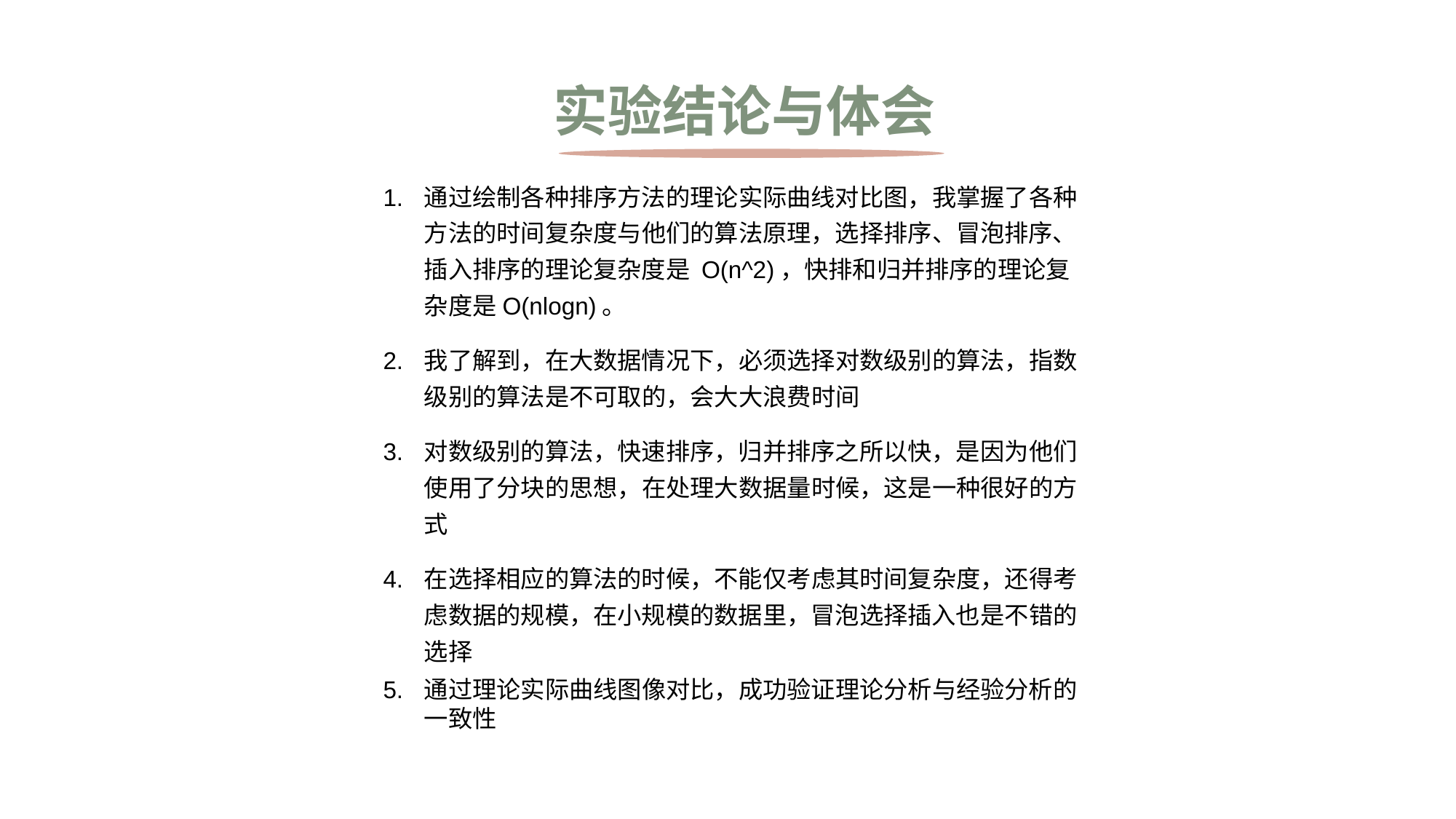

实验结论与体会

通过绘制各种排序方法的理论实际曲线对比图，我掌握了各种方法的时间复杂度与他们的算法原理，选择排序、冒泡排序、插入排序的理论复杂度是 O(n^2)，快排和归并排序的理论复杂度是O(nlogn)。
我了解到，在大数据情况下，必须选择对数级别的算法，指数级别的算法是不可取的，会大大浪费时间
对数级别的算法，快速排序，归并排序之所以快，是因为他们使用了分块的思想，在处理大数据量时候，这是一种很好的方式
在选择相应的算法的时候，不能仅考虑其时间复杂度，还得考虑数据的规模，在小规模的数据里，冒泡选择插入也是不错的选择
通过理论实际曲线图像对比，成功验证理论分析与经验分析的一致性